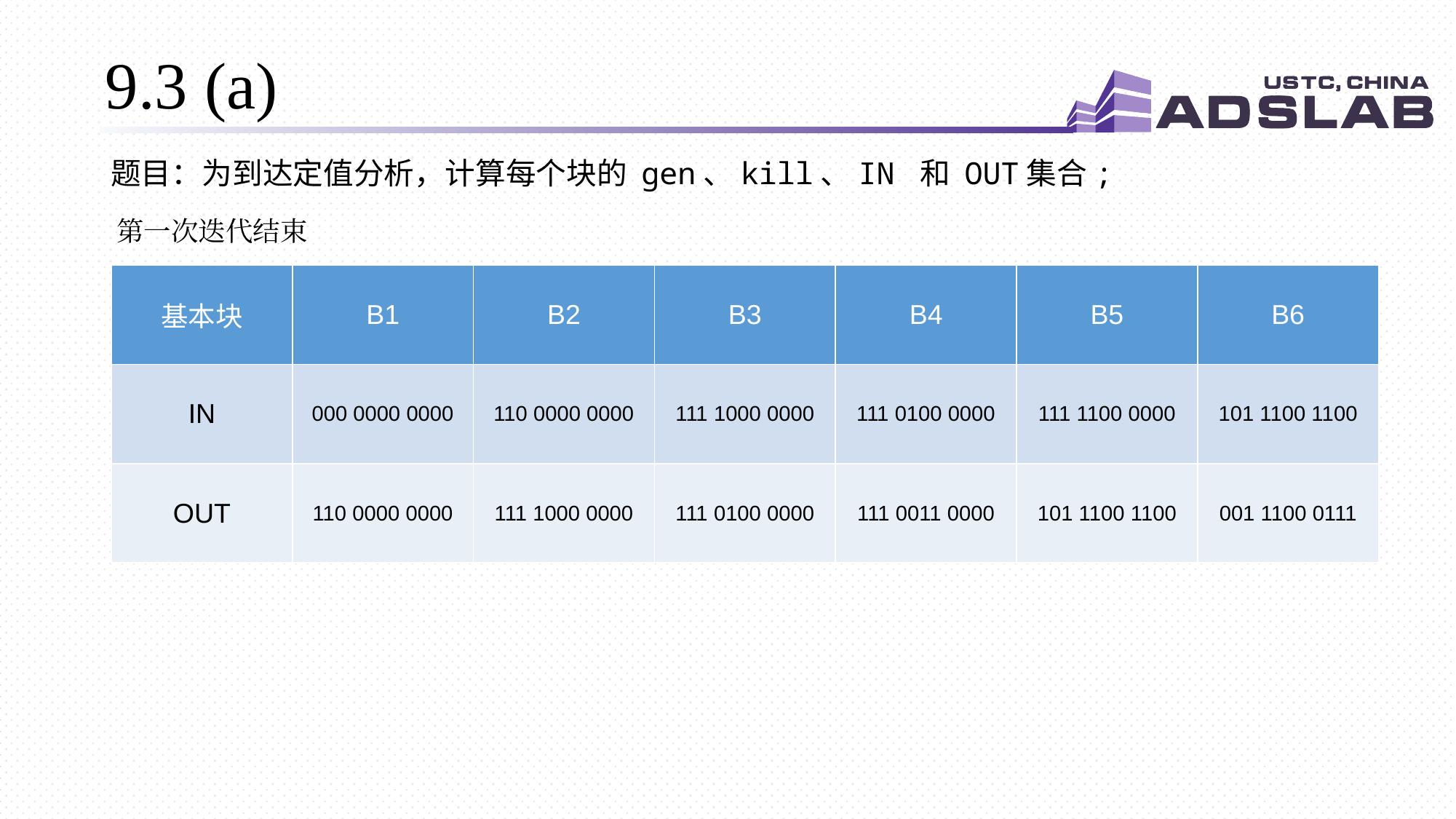

# 9.3 (a)
题目：为到达定值分析，计算每个块的 gen、kill、IN 和 OUT集合;
第一次迭代结束
| 基本块 | B1 | B2 | B3 | B4 | B5 | B6 |
| --- | --- | --- | --- | --- | --- | --- |
| IN | 000 0000 0000 | 110 0000 0000 | 111 1000 0000 | 111 0100 0000 | 111 1100 0000 | 101 1100 1100 |
| OUT | 110 0000 0000 | 111 1000 0000 | 111 0100 0000 | 111 0011 0000 | 101 1100 1100 | 001 1100 0111 |